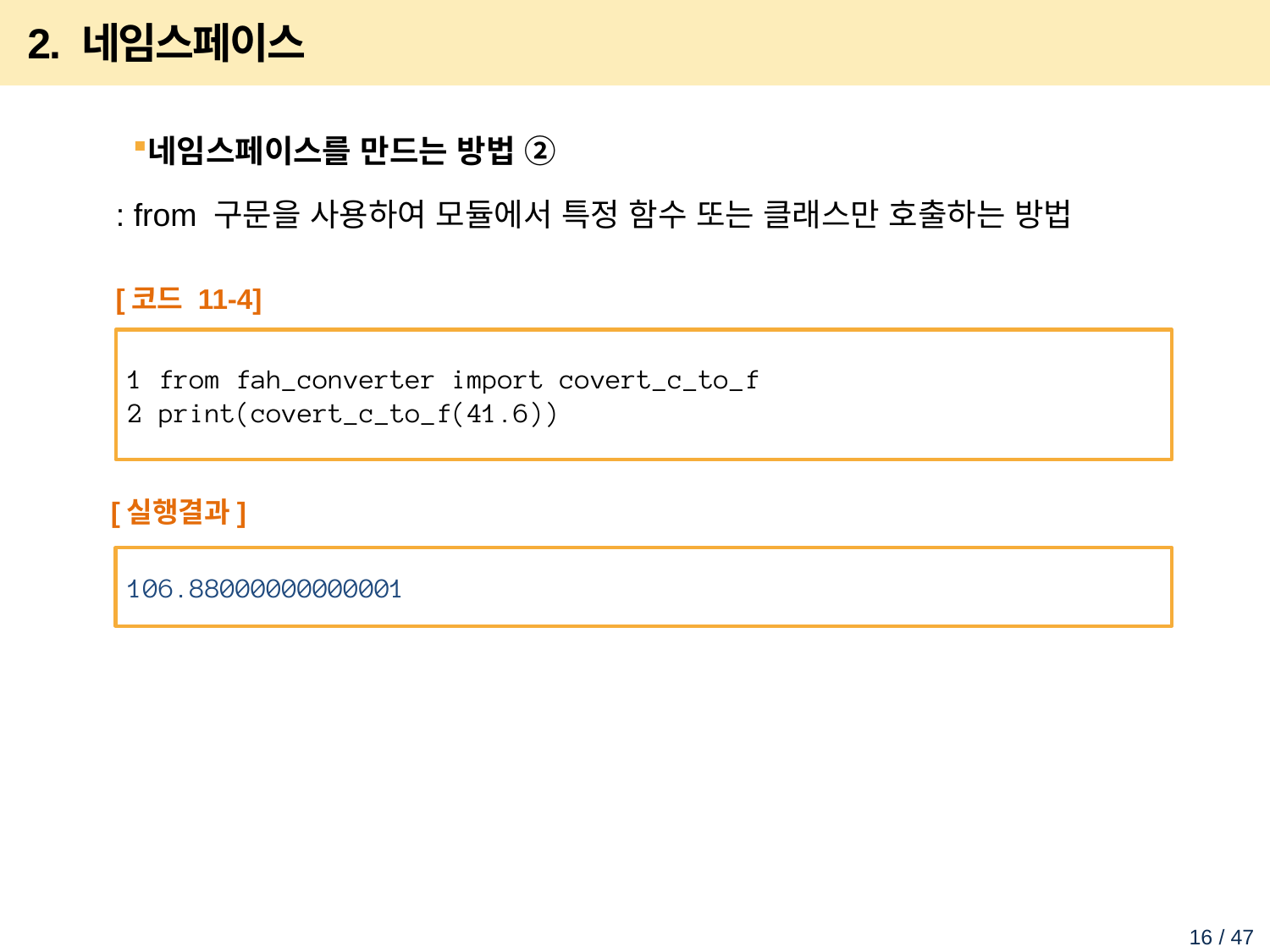

# 2. 네임스페이스
네임스페이스를 만드는 방법 ②
 : from 구문을 사용하여 모듈에서 특정 함수 또는 클래스만 호출하는 방법
[코드 11-4]
1 from fah_converter import covert_c_to_f
2 print(covert_c_to_f(41.6))
[실행결과]
106.88000000000001